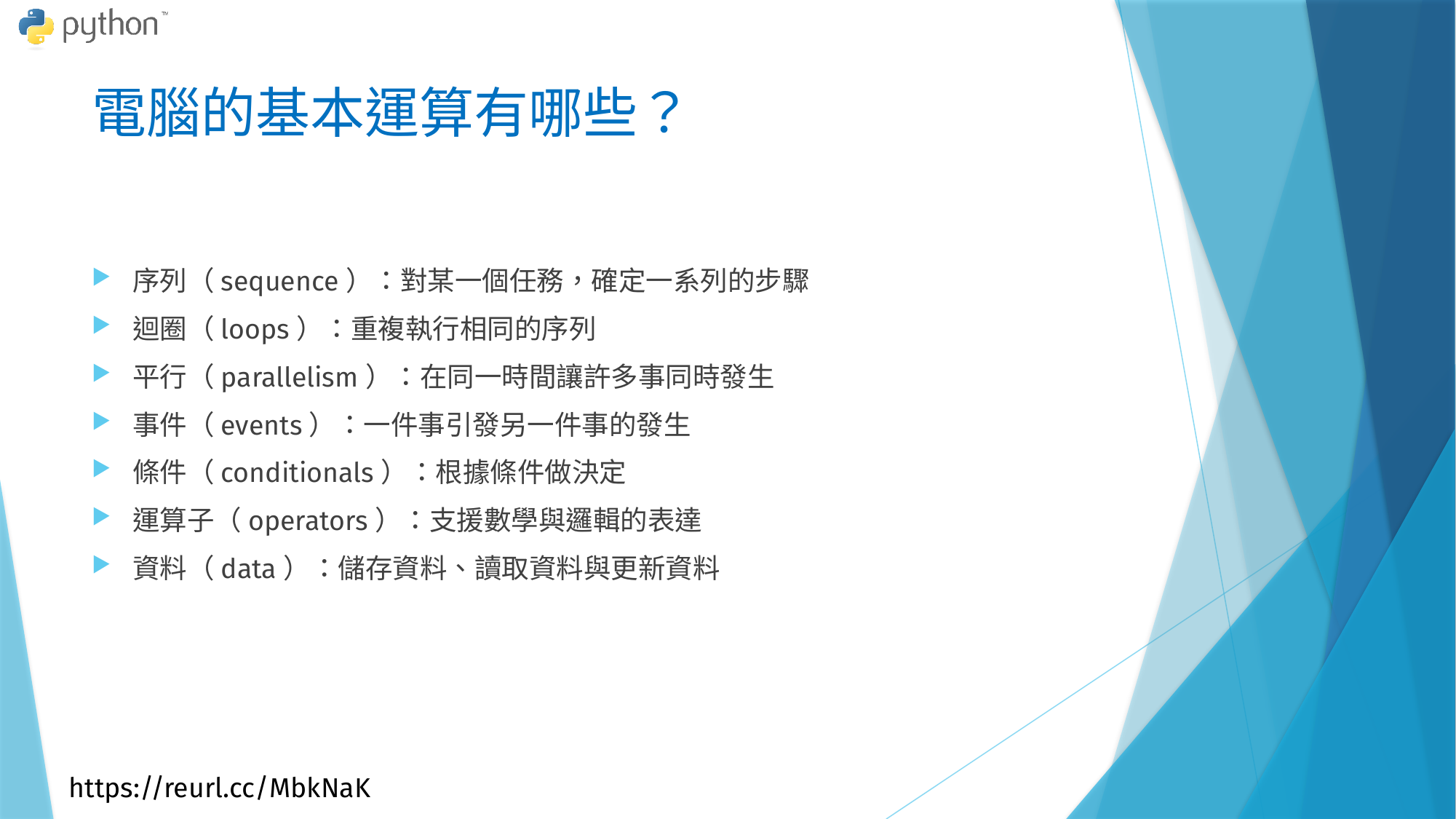

# 電腦的基本運算有哪些？
序列（sequence）：對某一個任務，確定一系列的步驟
迴圈（loops）：重複執行相同的序列
平行（parallelism）：在同一時間讓許多事同時發生
事件（events）：一件事引發另一件事的發生
條件（conditionals）：根據條件做決定
運算子（operators）：支援數學與邏輯的表達
資料（data）：儲存資料、讀取資料與更新資料